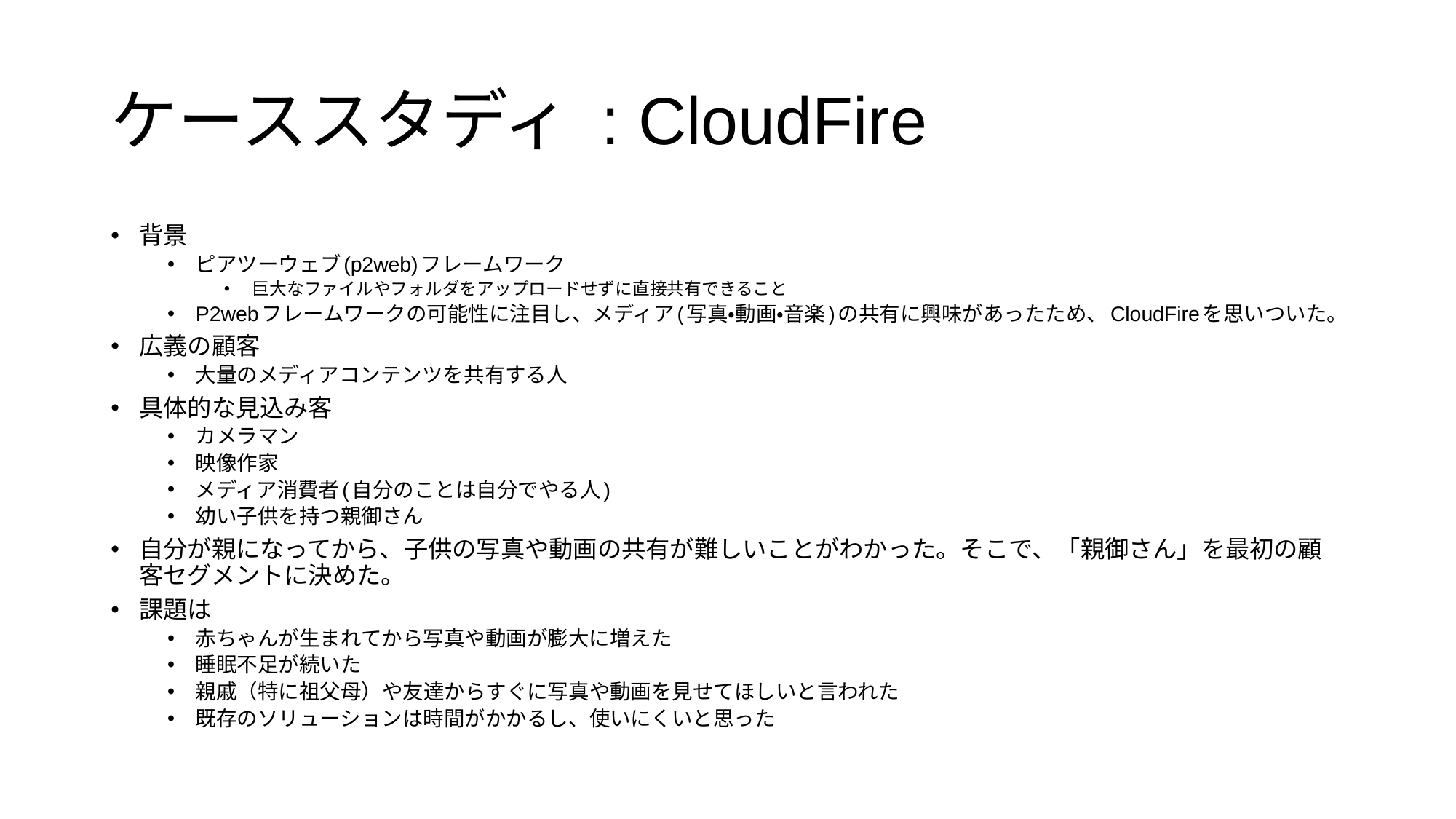

# ケーススタディ : CloudFire
背景
ピアツーウェブ(p2web)フレームワーク
巨大なファイルやフォルダをアップロードせずに直接共有できること
P2webフレームワークの可能性に注目し、メディア(写真・動画・音楽)の共有に興味があったため、CloudFireを思いついた。
広義の顧客
大量のメディアコンテンツを共有する人
具体的な見込み客
カメラマン
映像作家
メディア消費者(自分のことは自分でやる人)
幼い子供を持つ親御さん
自分が親になってから、子供の写真や動画の共有が難しいことがわかった。そこで、「親御さん」を最初の顧客セグメントに決めた。
課題は
赤ちゃんが生まれてから写真や動画が膨大に増えた
睡眠不足が続いた
親戚（特に祖父母）や友達からすぐに写真や動画を見せてほしいと言われた
既存のソリューションは時間がかかるし、使いにくいと思った